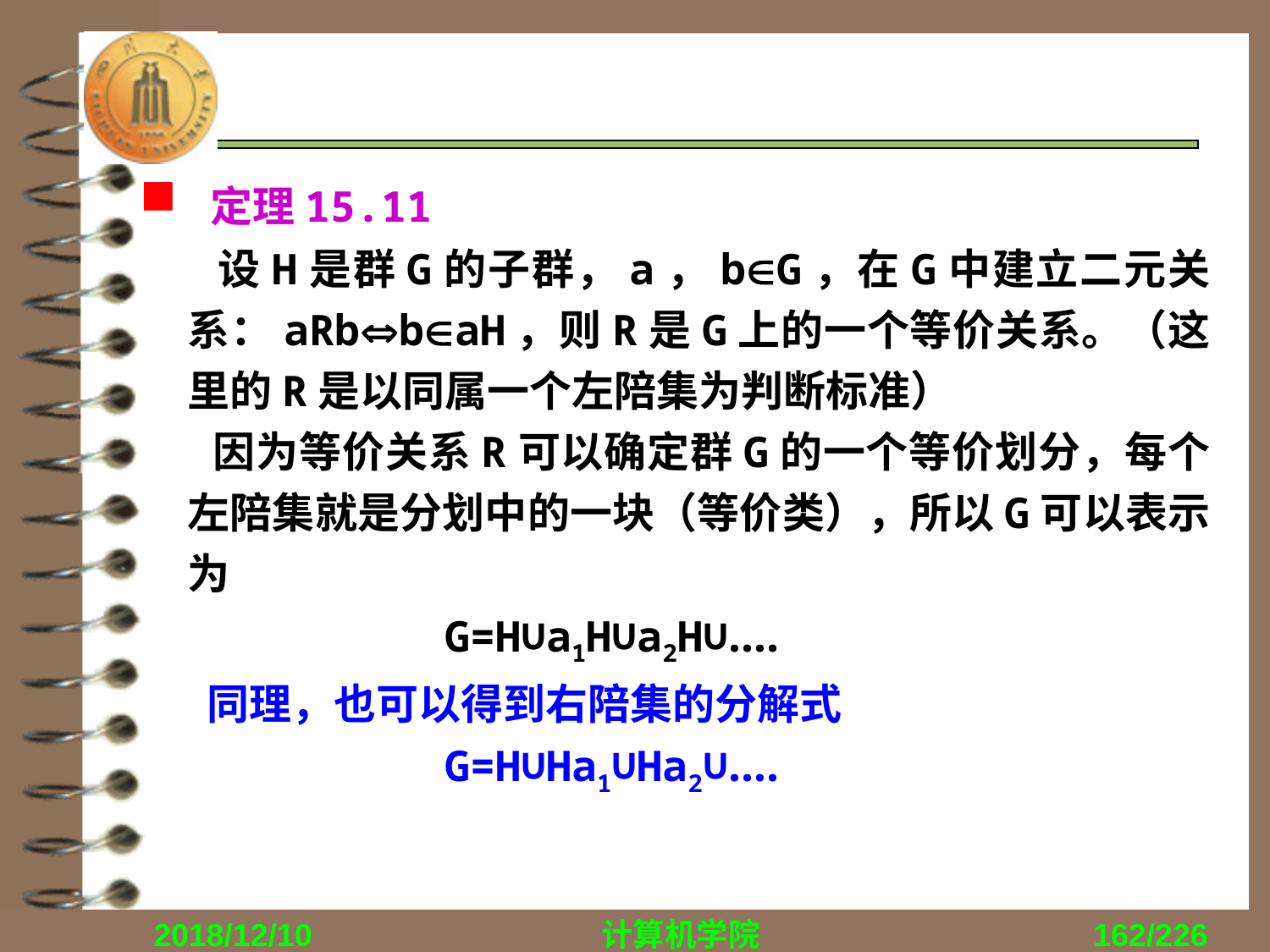

#
 定理15.11
      设H是群G的子群，a，b∈G，在G中建立二元关系：aRb⇔b∈aH，则R是G上的一个等价关系。（这里的R是以同属一个左陪集为判断标准）
      因为等价关系R可以确定群G的一个等价划分，每个左陪集就是分划中的一块（等价类），所以G可以表示为
            G=H∪a1H∪a2H∪‥‥
      同理，也可以得到右陪集的分解式
            G=H∪Ha1∪Ha2∪‥‥
2018/12/10
计算机学院
162/226